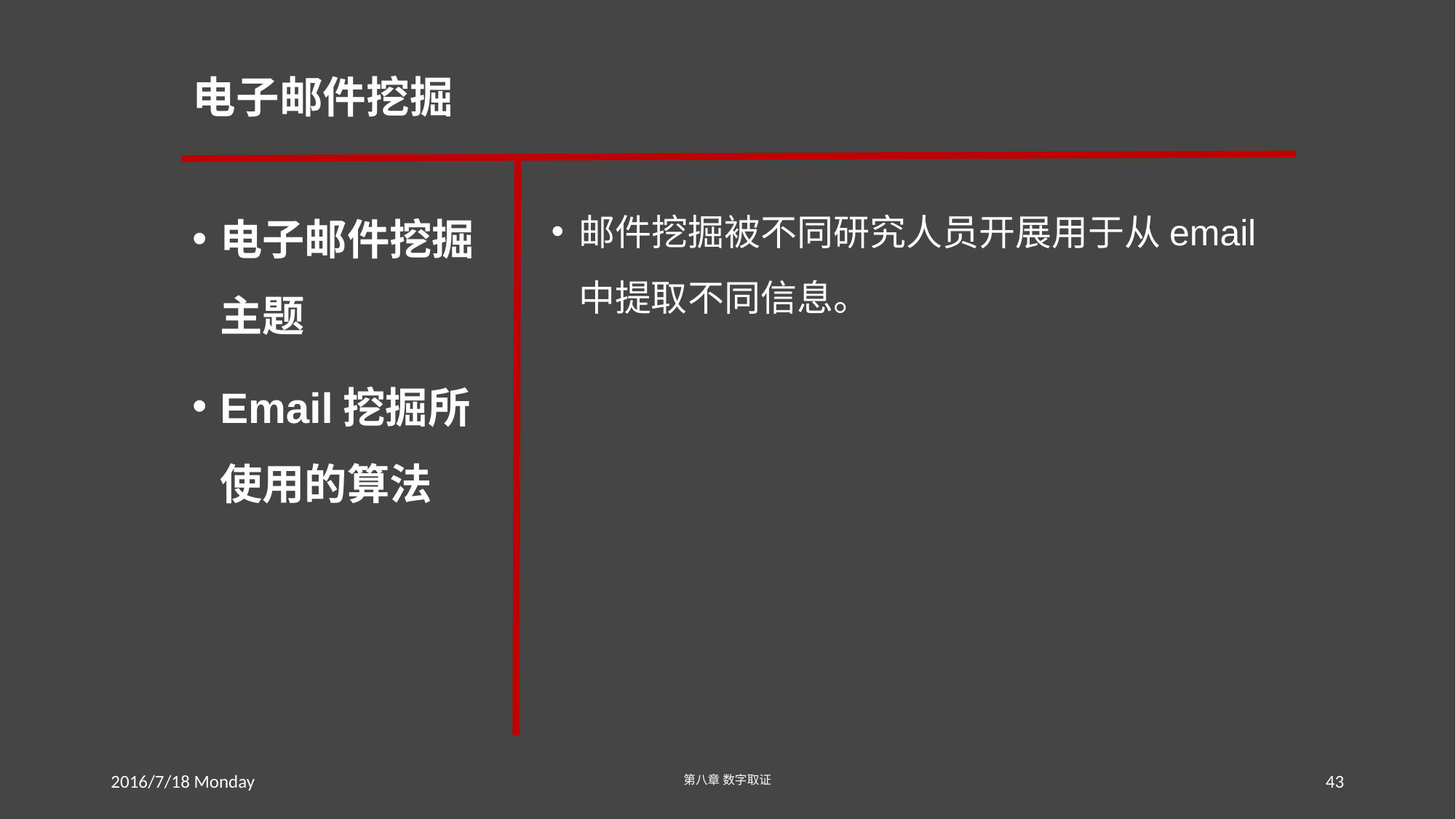

# 电子邮件挖掘
电子邮件挖掘主题
Email挖掘所使用的算法
邮件挖掘被不同研究人员开展用于从email中提取不同信息。
2016/7/18 Monday
第八章 数字取证
43